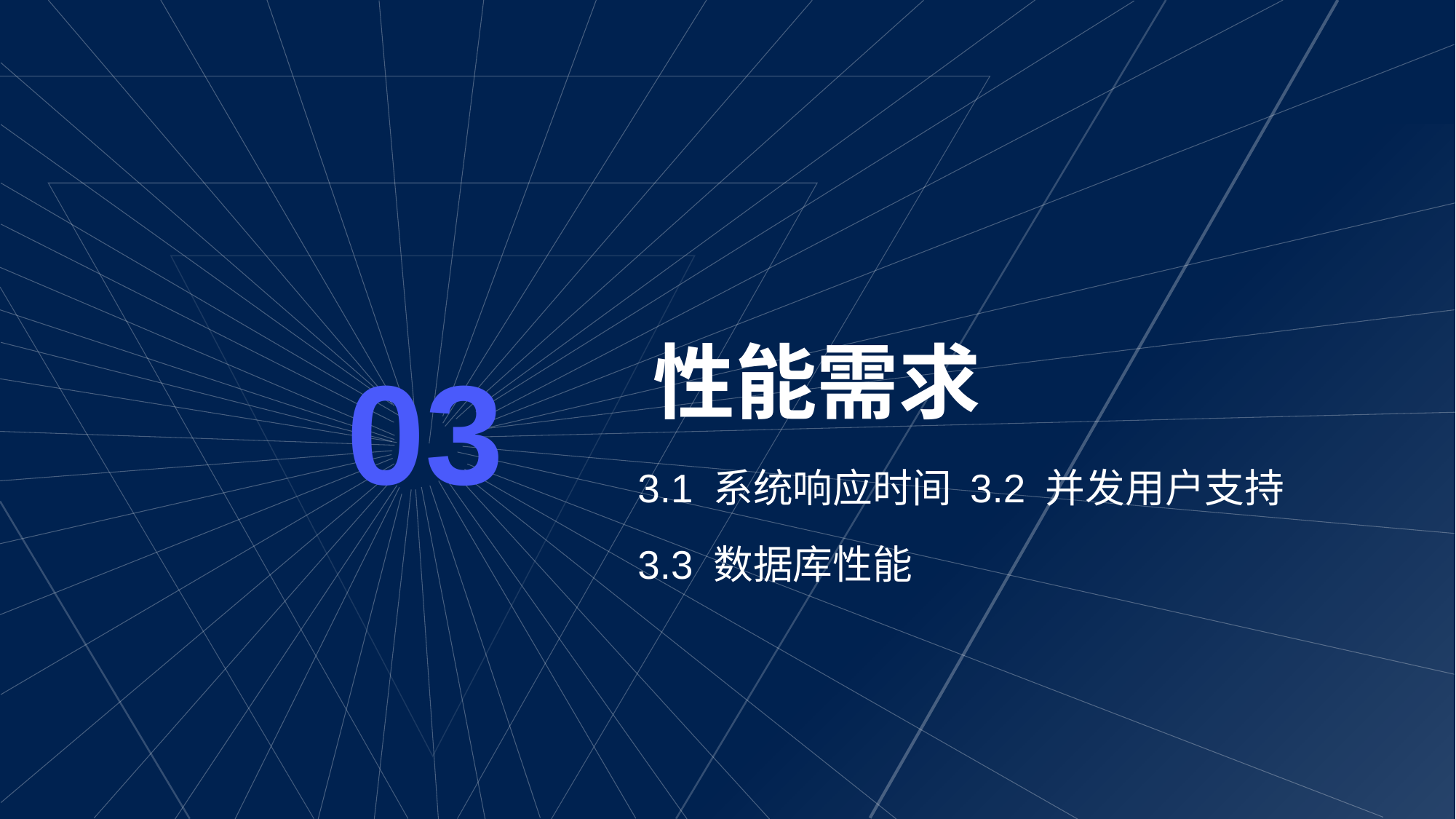

# 性能需求
03
3.1 系统响应时间 3.2 并发用户支持
3.3 数据库性能